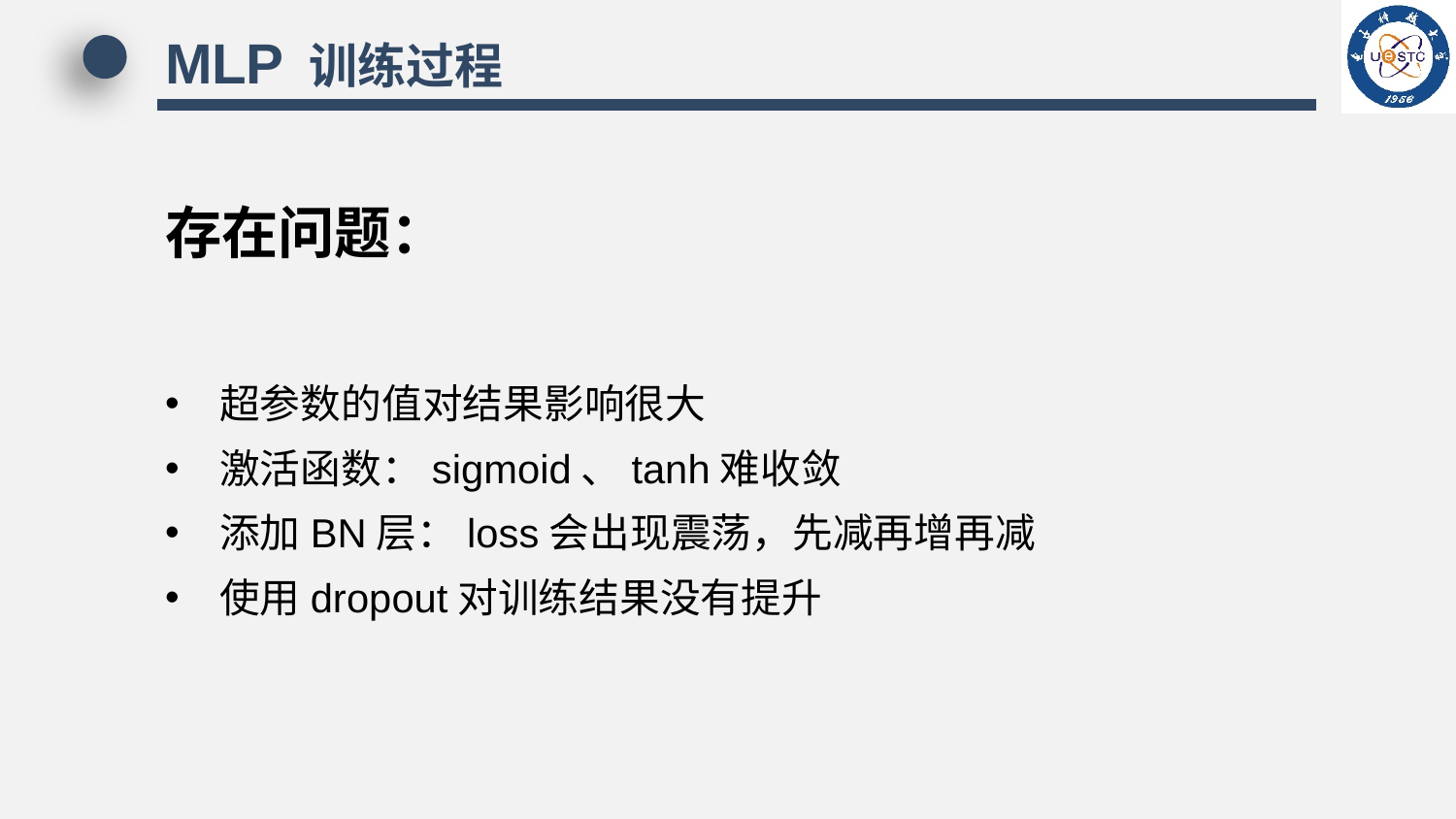

MLP 训练过程

存在问题：

超参数的值对结果影响很大
激活函数：sigmoid、tanh难收敛
添加BN层：loss会出现震荡，先减再增再减
使用dropout对训练结果没有提升